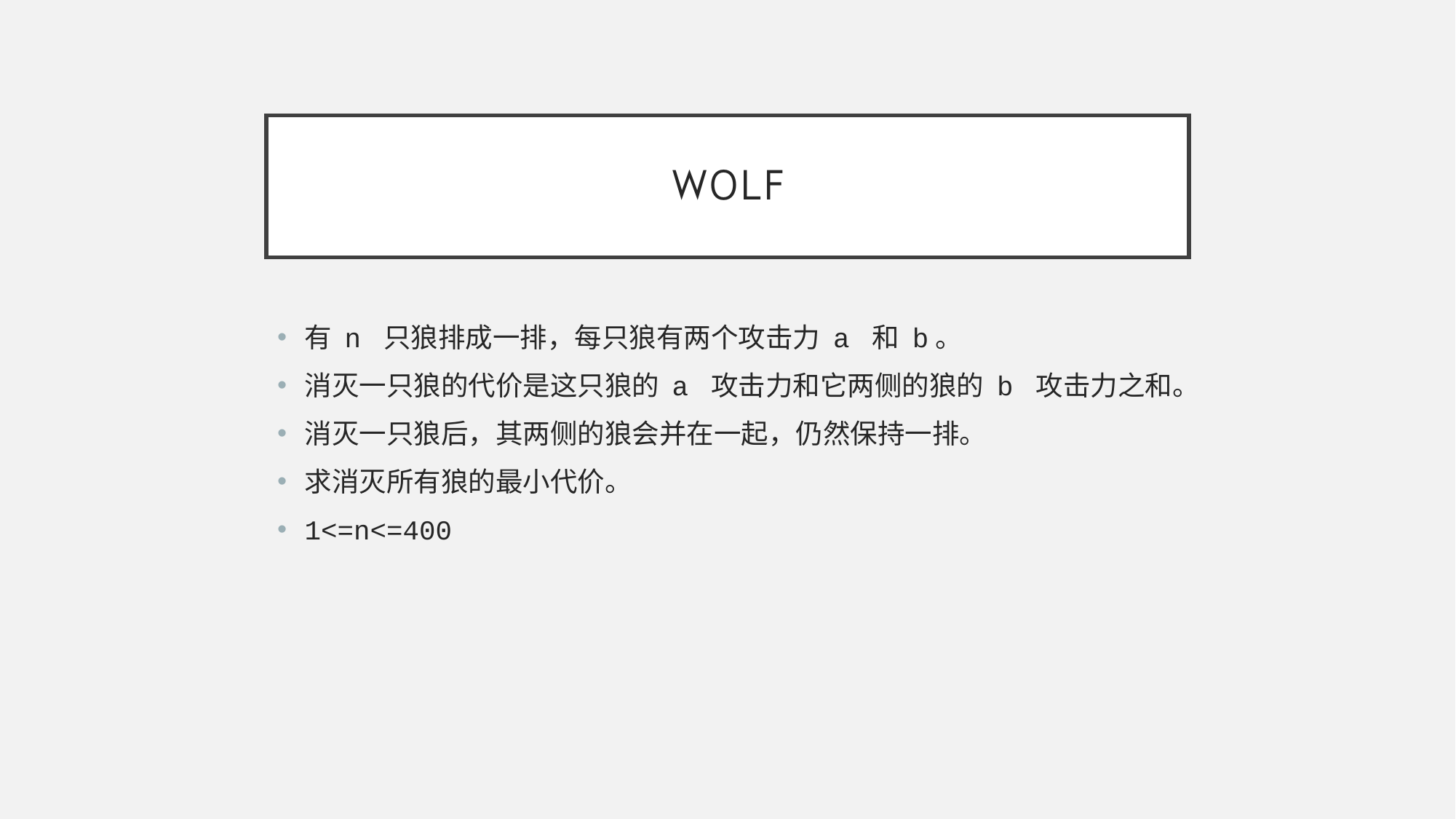

# Wolf
有 n 只狼排成一排，每只狼有两个攻击力 a 和 b。
消灭一只狼的代价是这只狼的 a 攻击力和它两侧的狼的 b 攻击力之和。
消灭一只狼后，其两侧的狼会并在一起，仍然保持一排。
求消灭所有狼的最小代价。
1<=n<=400